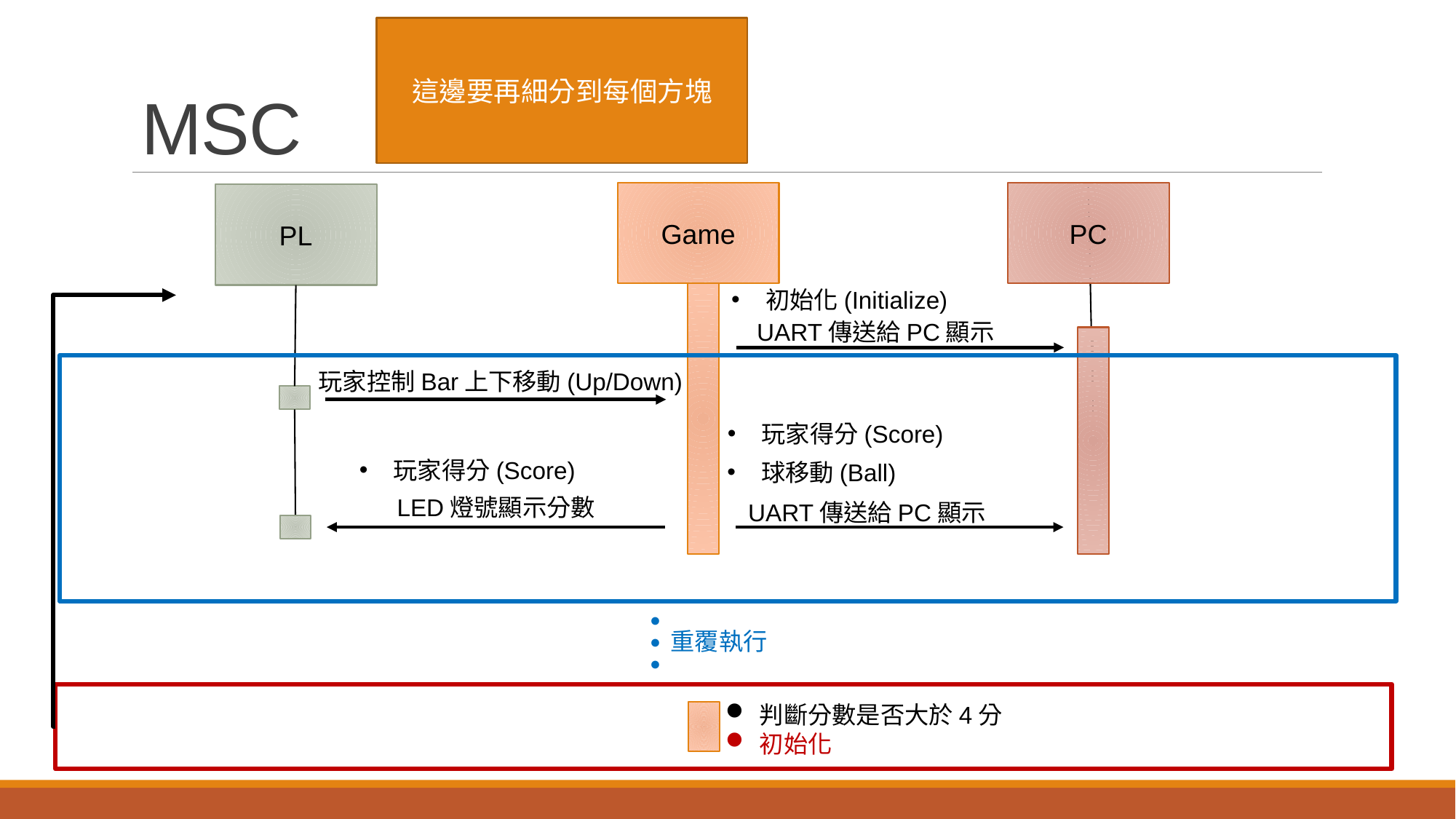

# MSC
這邊要再細分到每個方塊
PC

Game
PL

初始化(Initialize)

UART傳送給PC顯示

玩家控制Bar上下移動(Up/Down)
玩家得分(Score)
玩家得分(Score)
球移動(Ball)
LED燈號顯示分數
UART傳送給PC顯示

●
●
●
重覆執行

判斷分數是否大於4分
初始化